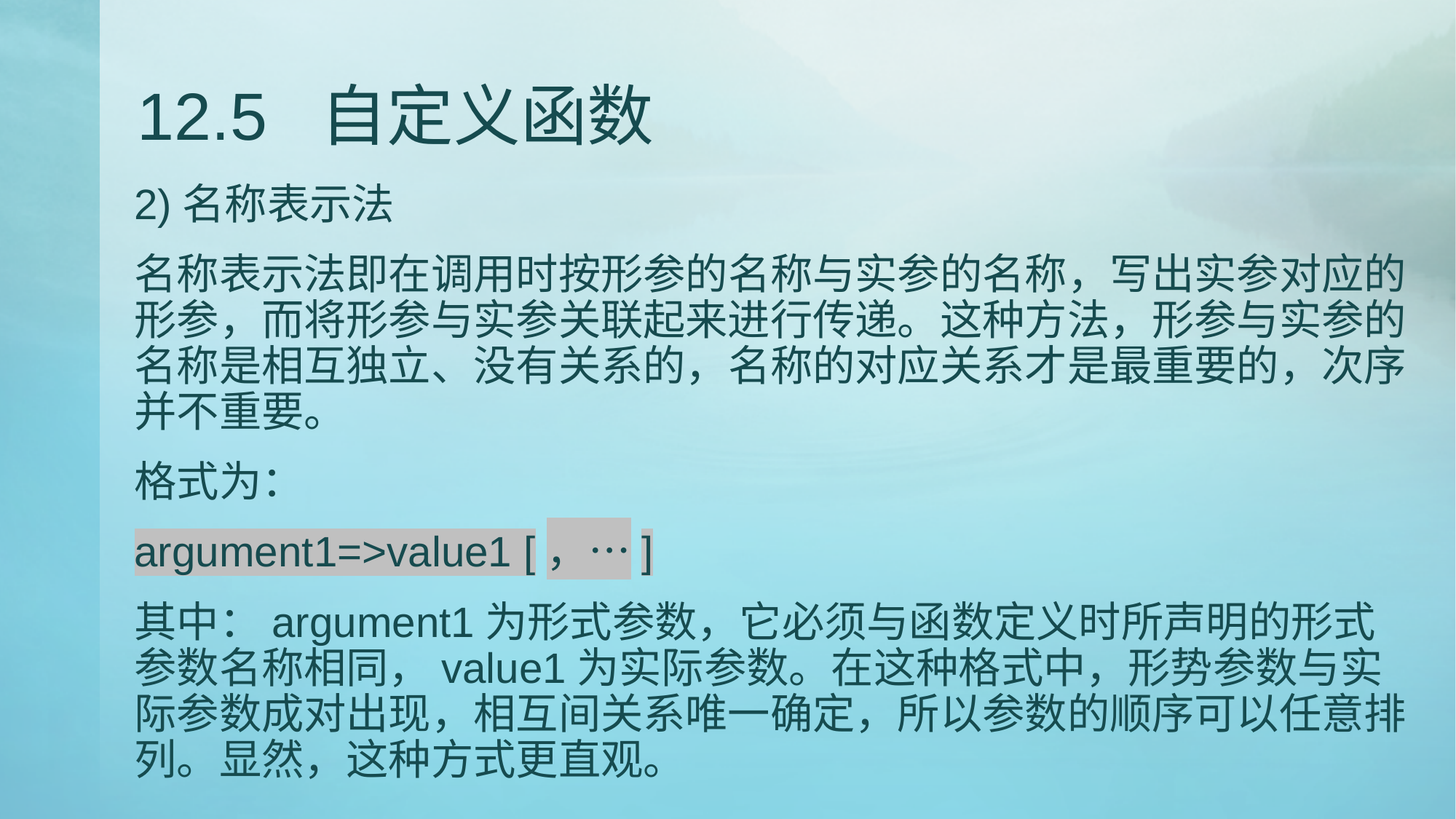

# 12.5  自定义函数
2)名称表示法
名称表示法即在调用时按形参的名称与实参的名称，写出实参对应的形参，而将形参与实参关联起来进行传递。这种方法，形参与实参的名称是相互独立、没有关系的，名称的对应关系才是最重要的，次序并不重要。
格式为：
argument1=>value1 [，…]
其中：argument1为形式参数，它必须与函数定义时所声明的形式参数名称相同，value1为实际参数。在这种格式中，形势参数与实际参数成对出现，相互间关系唯一确定，所以参数的顺序可以任意排列。显然，这种方式更直观。